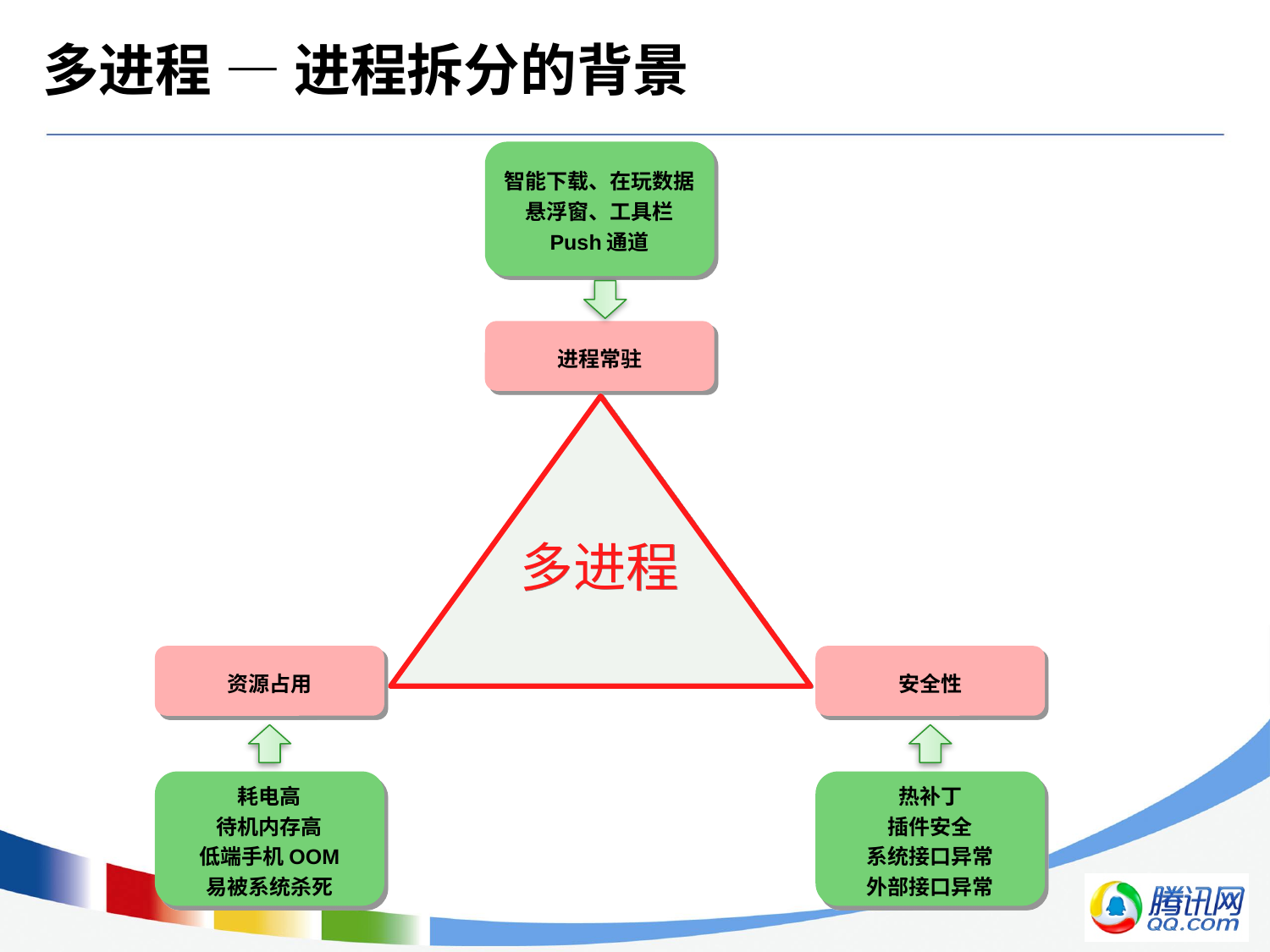

多进程 — 进程拆分的背景
智能下载、在玩数据
悬浮窗、工具栏
Push通道

进程常驻

多进程
资源占用

安全性

耗电高
待机内存高
低端手机OOM
易被系统杀死
热补丁
插件安全
系统接口异常
外部接口异常